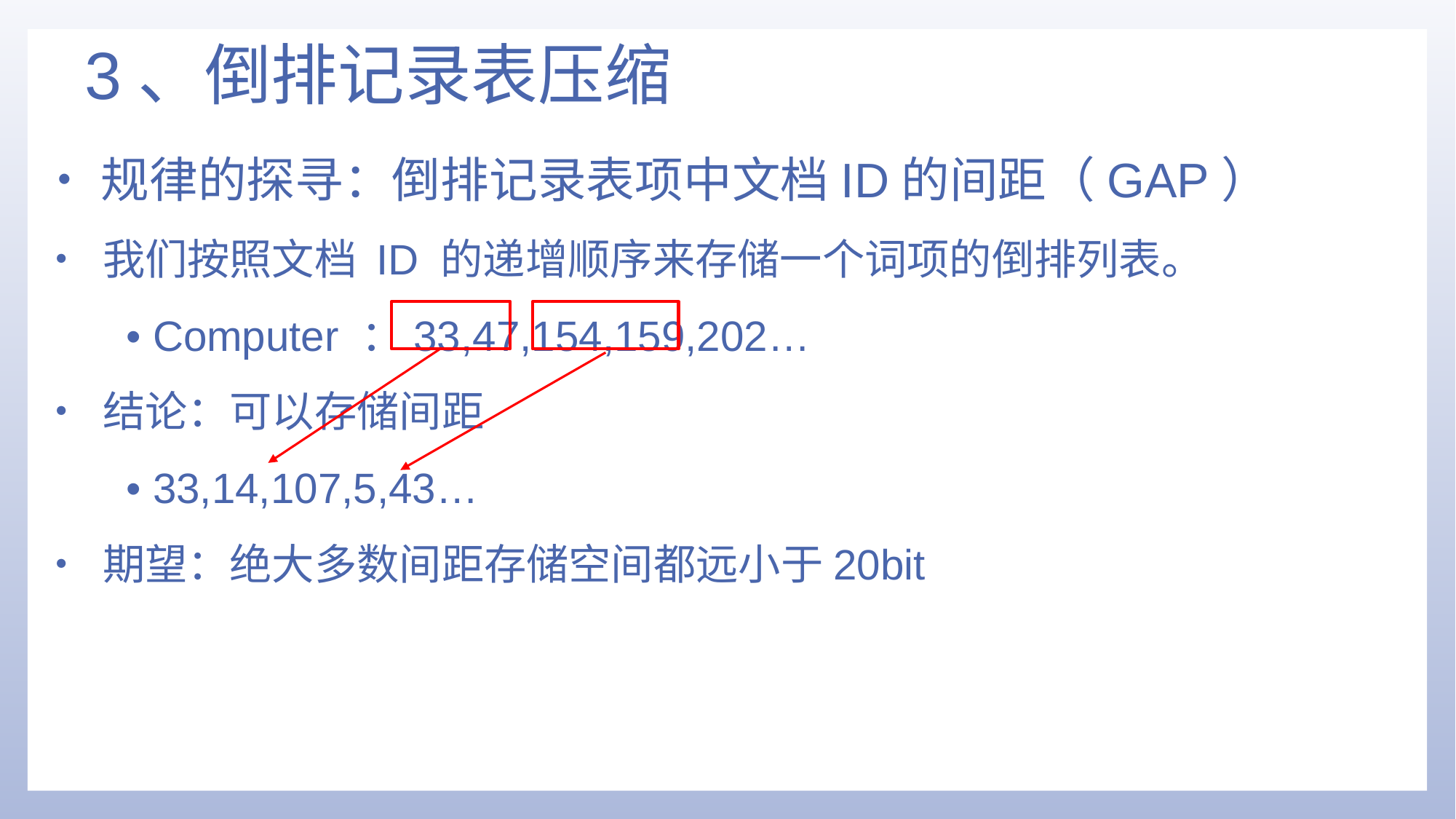

# 3、倒排记录表压缩
•规律的探寻：倒排记录表项中文档ID的间距（GAP）
• 我们按照文档 ID 的递增顺序来存储一个词项的倒排列表。
• Computer ：33,47,154,159,202…
• 结论：可以存储间距
• 33,14,107,5,43…
• 期望：绝大多数间距存储空间都远小于20bit